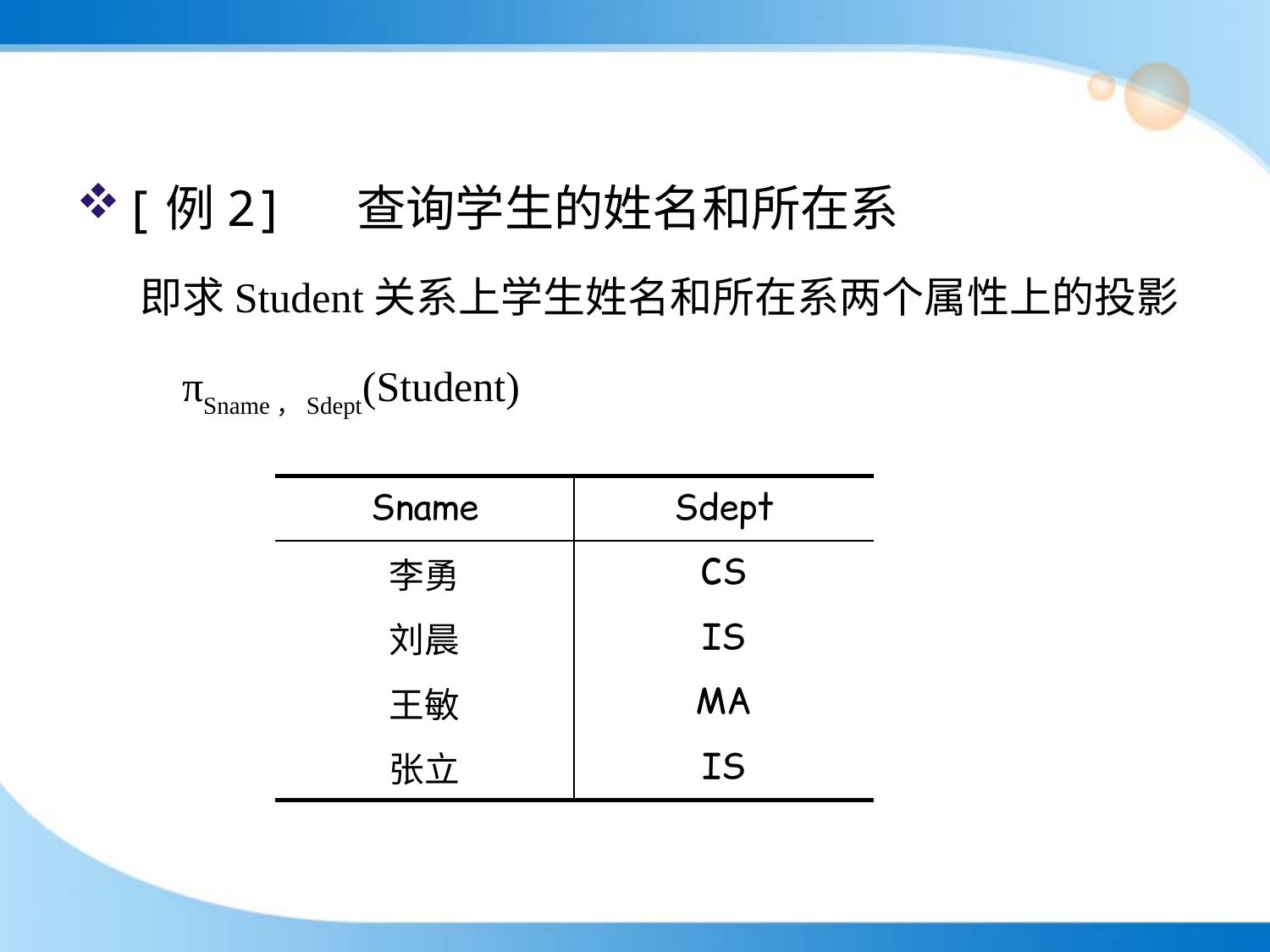

[例2]  查询学生的姓名和所在系
即求Student关系上学生姓名和所在系两个属性上的投影
    πSname，Sdept(Student)

| Sname | Sdept |
| --- | --- |
| 李勇 | CS |
| 刘晨 | IS |
| 王敏 | MA |
| 张立 | IS |